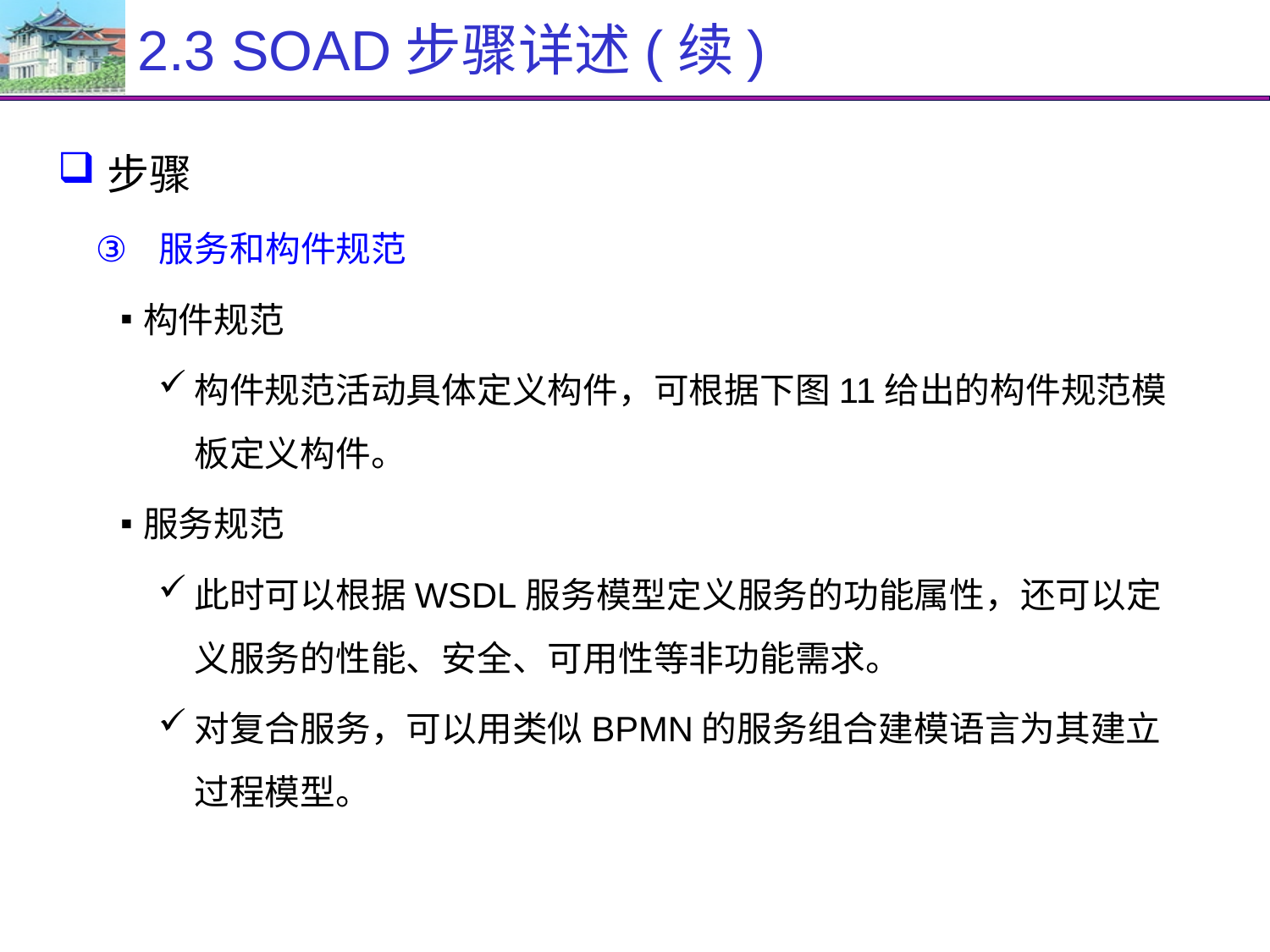

# 2.3 SOAD步骤详述(续)
步骤
服务和构件规范
构件规范
构件规范活动具体定义构件，可根据下图11给出的构件规范模板定义构件。
服务规范
此时可以根据WSDL服务模型定义服务的功能属性，还可以定义服务的性能、安全、可用性等非功能需求。
对复合服务，可以用类似BPMN的服务组合建模语言为其建立过程模型。